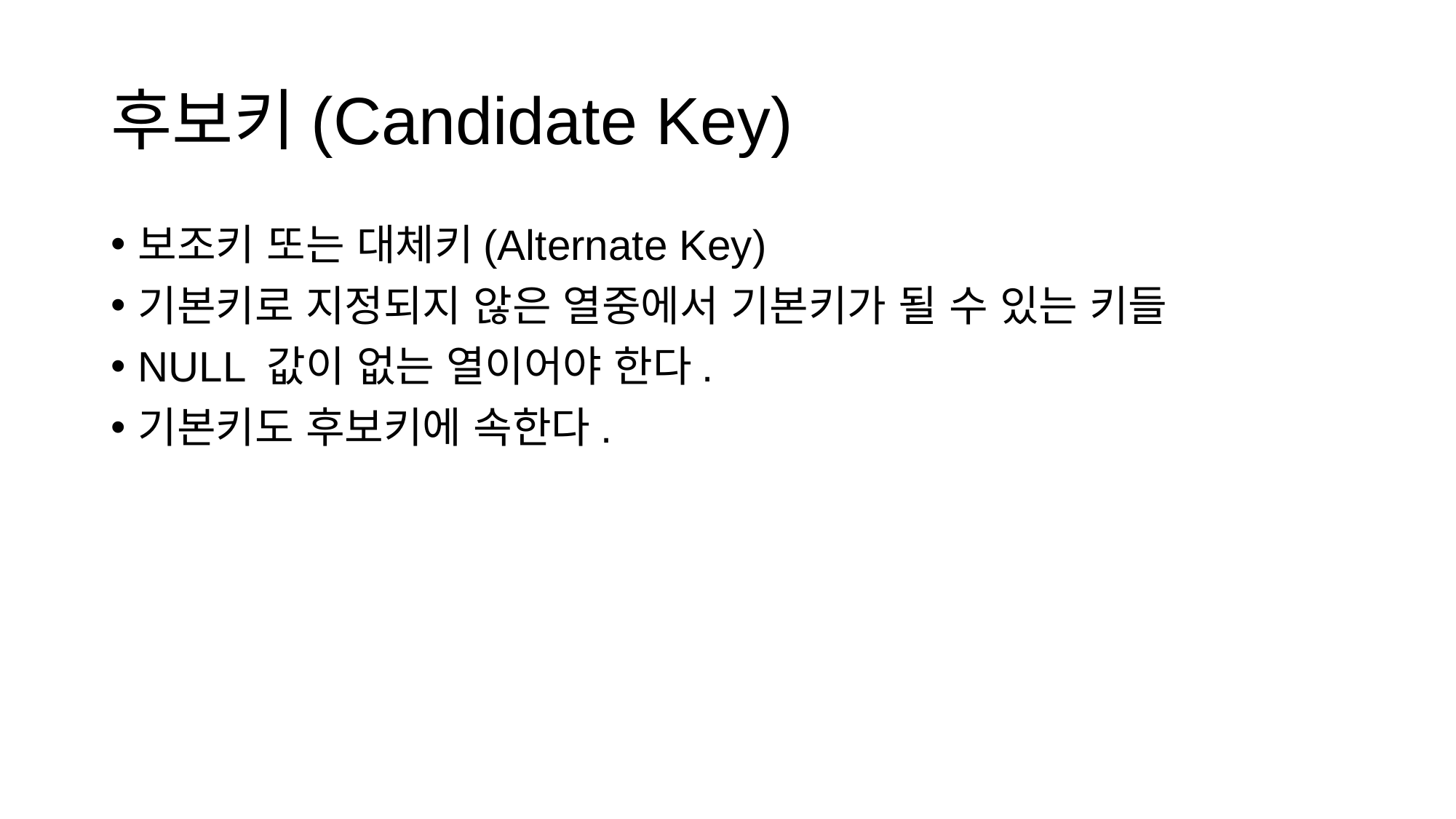

# 후보키(Candidate Key)
보조키 또는 대체키(Alternate Key)
기본키로 지정되지 않은 열중에서 기본키가 될 수 있는 키들
NULL 값이 없는 열이어야 한다.
기본키도 후보키에 속한다.